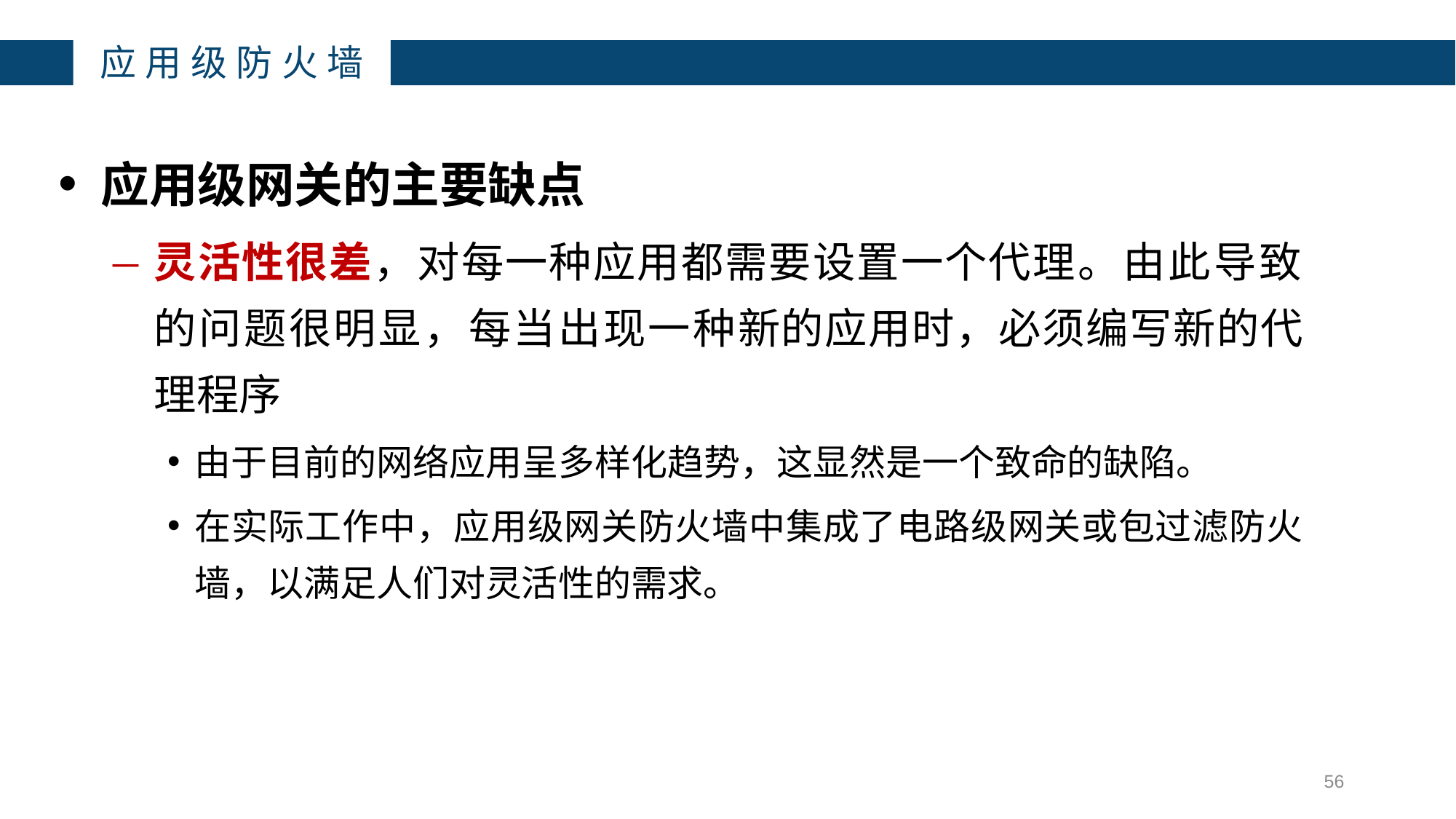

应用级防火墙

应用级网关的主要缺点
灵活性很差，对每一种应用都需要设置一个代理。由此导致的问题很明显，每当出现一种新的应用时，必须编写新的代理程序
由于目前的网络应用呈多样化趋势，这显然是一个致命的缺陷。
在实际工作中，应用级网关防火墙中集成了电路级网关或包过滤防火墙，以满足人们对灵活性的需求。
56